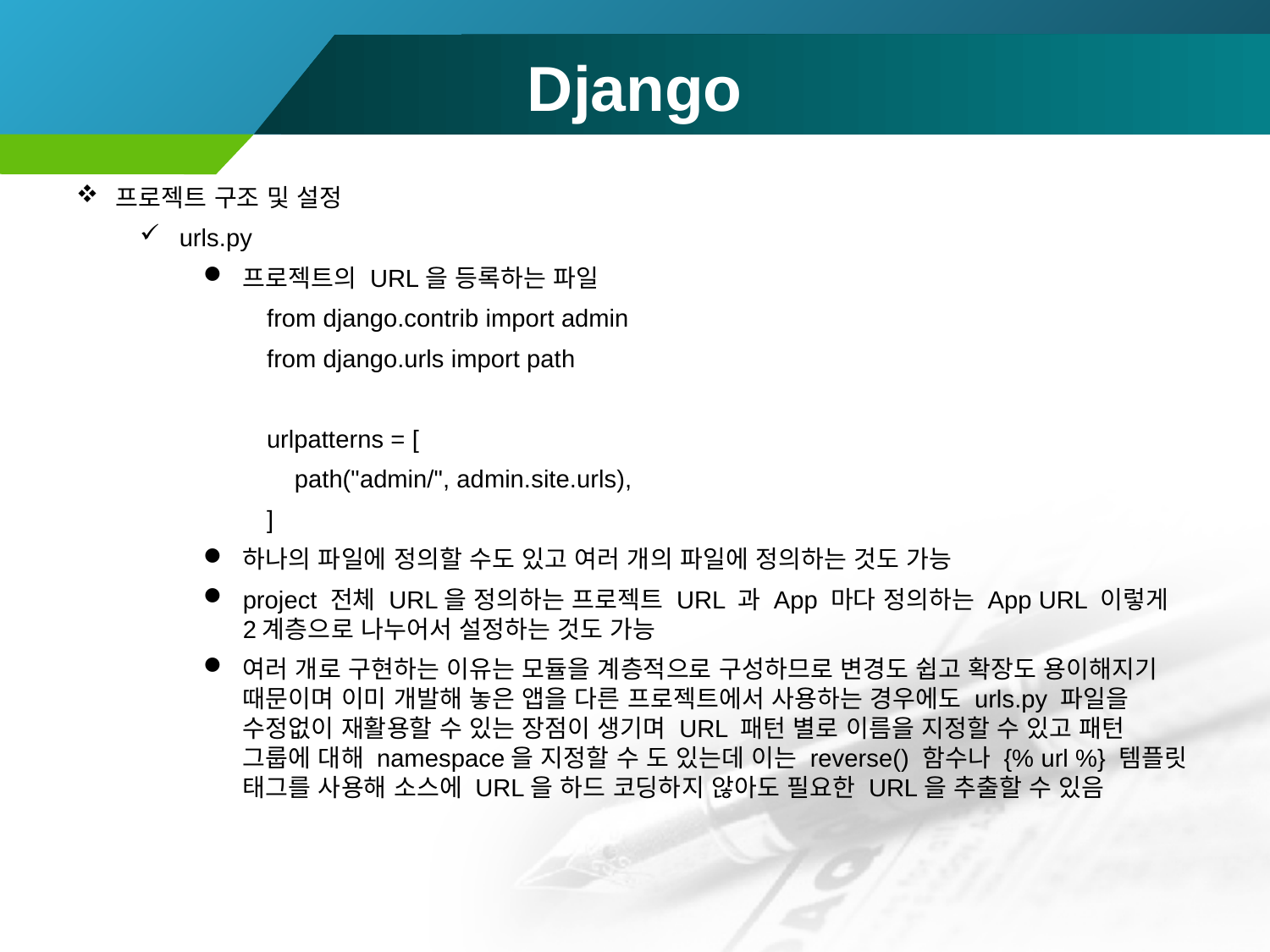

# Django
프로젝트 구조 및 설정
urls.py
프로젝트의 URL을 등록하는 파일
from django.contrib import admin
from django.urls import path

urlpatterns = [
    path("admin/", admin.site.urls),
]
하나의 파일에 정의할 수도 있고 여러 개의 파일에 정의하는 것도 가능
project 전체 URL을 정의하는 프로젝트 URL 과 App 마다 정의하는 App URL 이렇게 2계층으로 나누어서 설정하는 것도 가능
여러 개로 구현하는 이유는 모듈을 계층적으로 구성하므로 변경도 쉽고 확장도 용이해지기 때문이며 이미 개발해 놓은 앱을 다른 프로젝트에서 사용하는 경우에도 urls.py 파일을 수정없이 재활용할 수 있는 장점이 생기며 URL 패턴 별로 이름을 지정할 수 있고 패턴 그룹에 대해 namespace을 지정할 수 도 있는데 이는 reverse() 함수나 {% url %} 템플릿 태그를 사용해 소스에 URL을 하드 코딩하지 않아도 필요한 URL을 추출할 수 있음